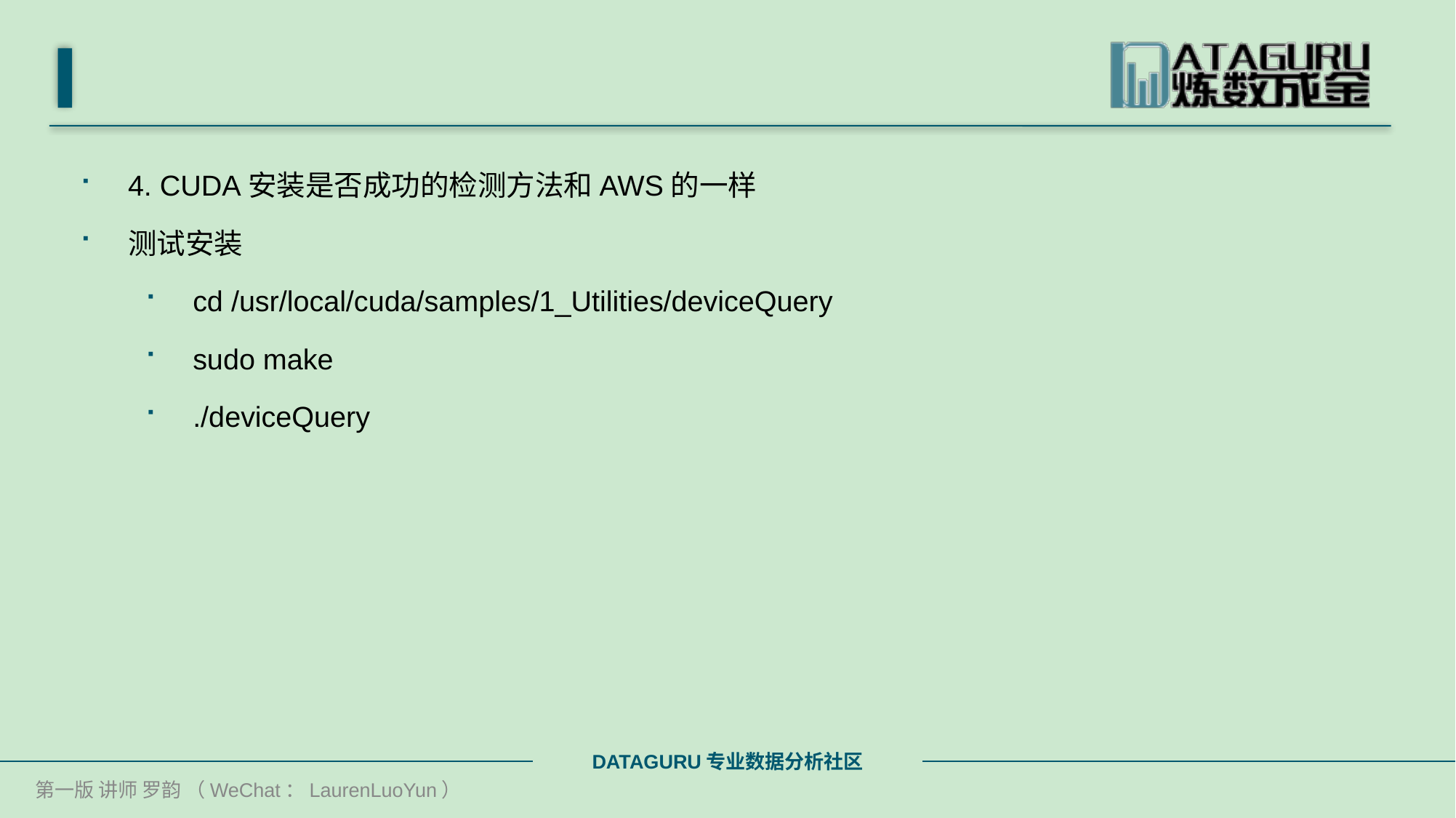

#
4. CUDA安装是否成功的检测方法和AWS的一样
测试安装
cd /usr/local/cuda/samples/1_Utilities/deviceQuery
sudo make
./deviceQuery